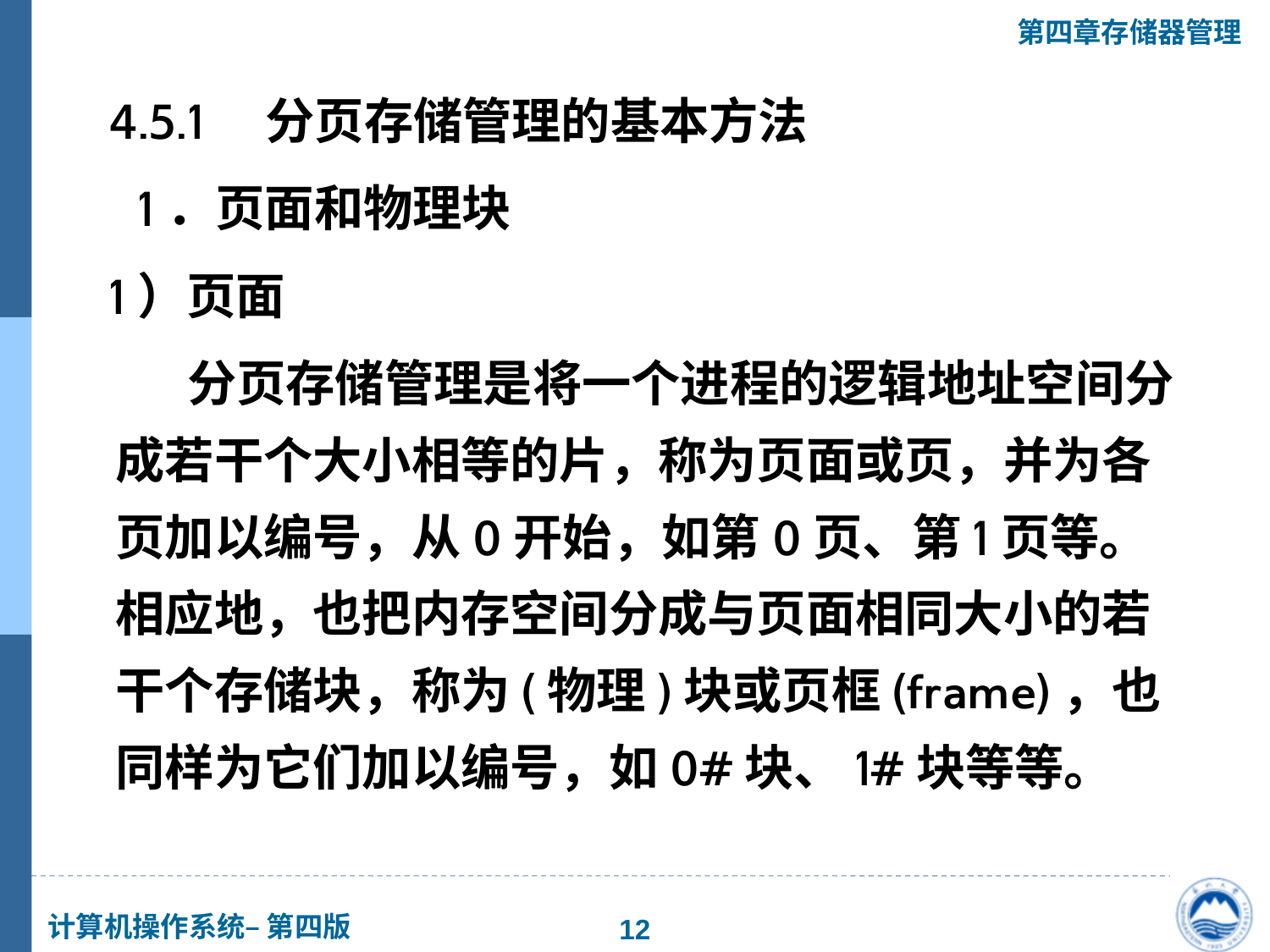

4.5.1　分页存储管理的基本方法
　1．页面和物理块
  1）页面
　　 分页存储管理是将一个进程的逻辑地址空间分成若干个大小相等的片，称为页面或页，并为各页加以编号，从0开始，如第0页、第1页等。相应地，也把内存空间分成与页面相同大小的若干个存储块，称为(物理)块或页框(frame)，也同样为它们加以编号，如0#块、1#块等等。